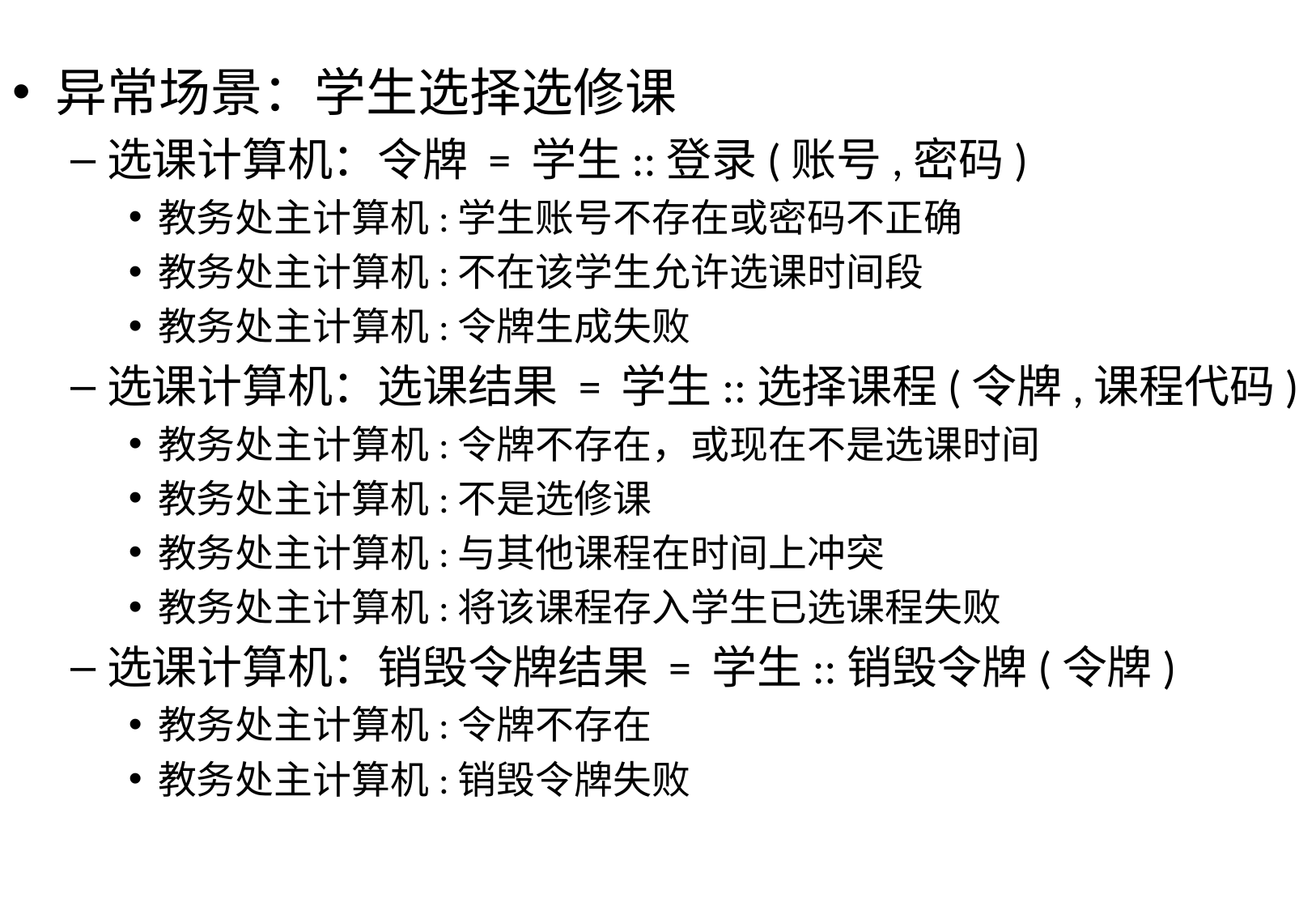

异常场景：学生选择选修课
选课计算机：令牌 = 学生::登录(账号,密码)
教务处主计算机:学生账号不存在或密码不正确
教务处主计算机:不在该学生允许选课时间段
教务处主计算机:令牌生成失败
选课计算机：选课结果 = 学生::选择课程(令牌,课程代码)
教务处主计算机:令牌不存在，或现在不是选课时间
教务处主计算机:不是选修课
教务处主计算机:与其他课程在时间上冲突
教务处主计算机:将该课程存入学生已选课程失败
选课计算机：销毁令牌结果 = 学生::销毁令牌(令牌)
教务处主计算机:令牌不存在
教务处主计算机:销毁令牌失败